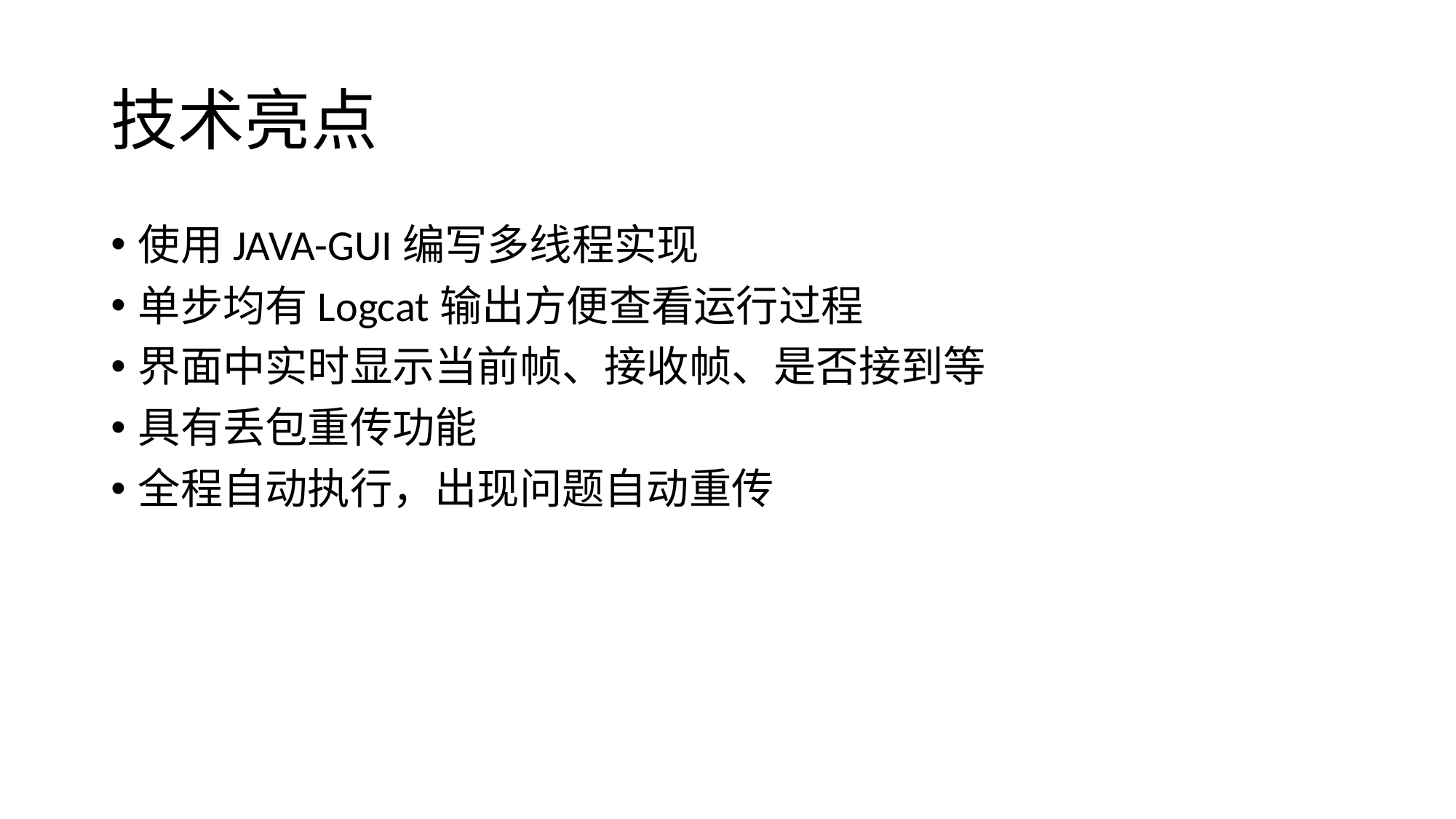

# 技术亮点
使用JAVA-GUI编写多线程实现
单步均有Logcat输出方便查看运行过程
界面中实时显示当前帧、接收帧、是否接到等
具有丢包重传功能
全程自动执行，出现问题自动重传